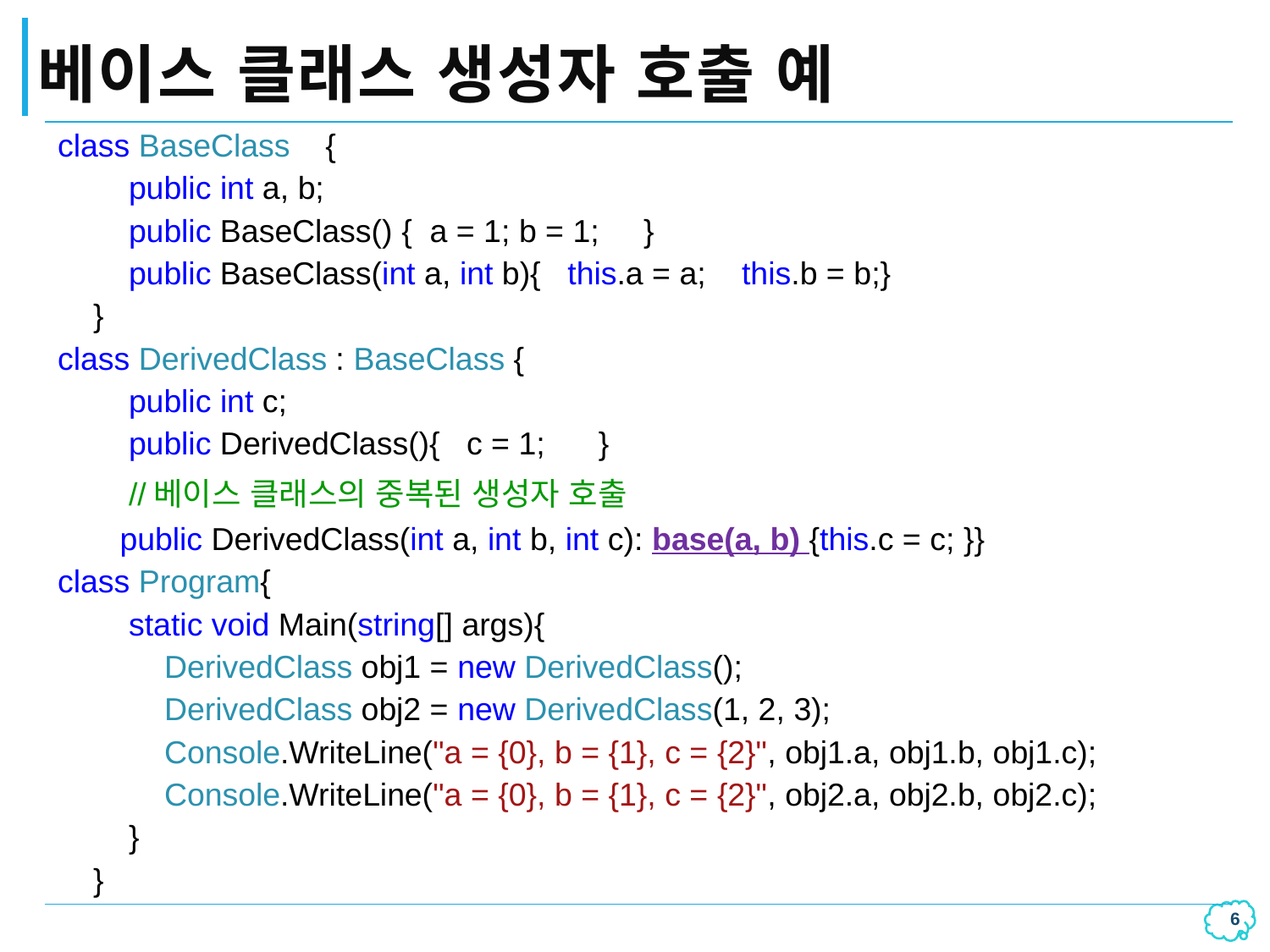

# 베이스 클래스 생성자 호출 예
| class BaseClass { public int a, b; public BaseClass() { a = 1; b = 1; } public BaseClass(int a, int b){ this.a = a; this.b = b;} } class DerivedClass : BaseClass { public int c; public DerivedClass(){ c = 1; } //베이스 클래스의 중복된 생성자 호출 public DerivedClass(int a, int b, int c): base(a, b) {this.c = c; }} class Program{ static void Main(string[] args){ DerivedClass obj1 = new DerivedClass(); DerivedClass obj2 = new DerivedClass(1, 2, 3); Console.WriteLine("a = {0}, b = {1}, c = {2}", obj1.a, obj1.b, obj1.c); Console.WriteLine("a = {0}, b = {1}, c = {2}", obj2.a, obj2.b, obj2.c); } } |
| --- |
6